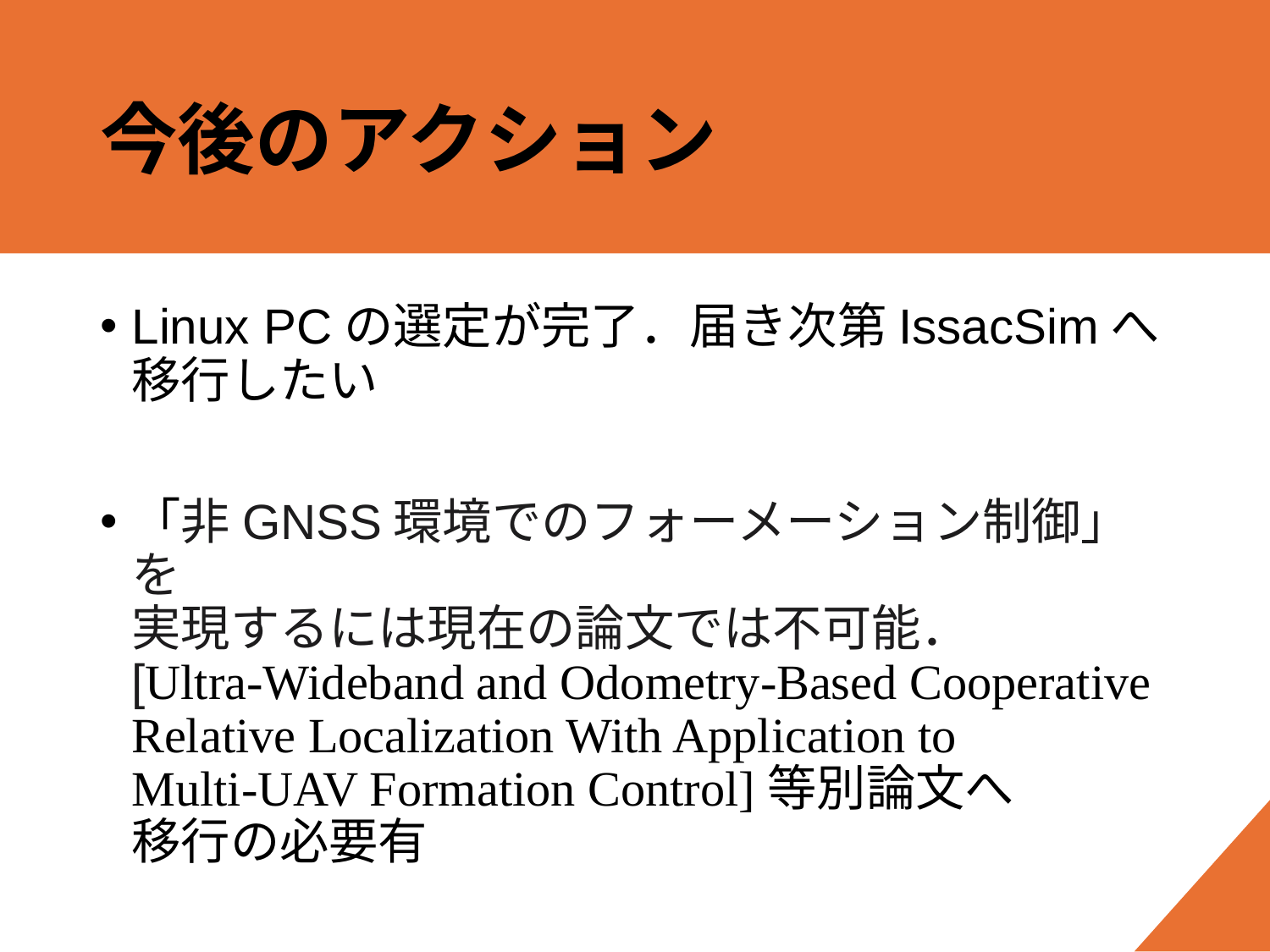

# 今後のアクション
Linux PCの選定が完了．届き次第IssacSimへ
移行したい

「非GNSS環境でのフォーメーション制御」を
実現するには現在の論文では不可能．
[Ultra-Wideband and Odometry-Based Cooperative
Relative Localization With Application to
Multi-UAV Formation Control]等別論文へ
移行の必要有